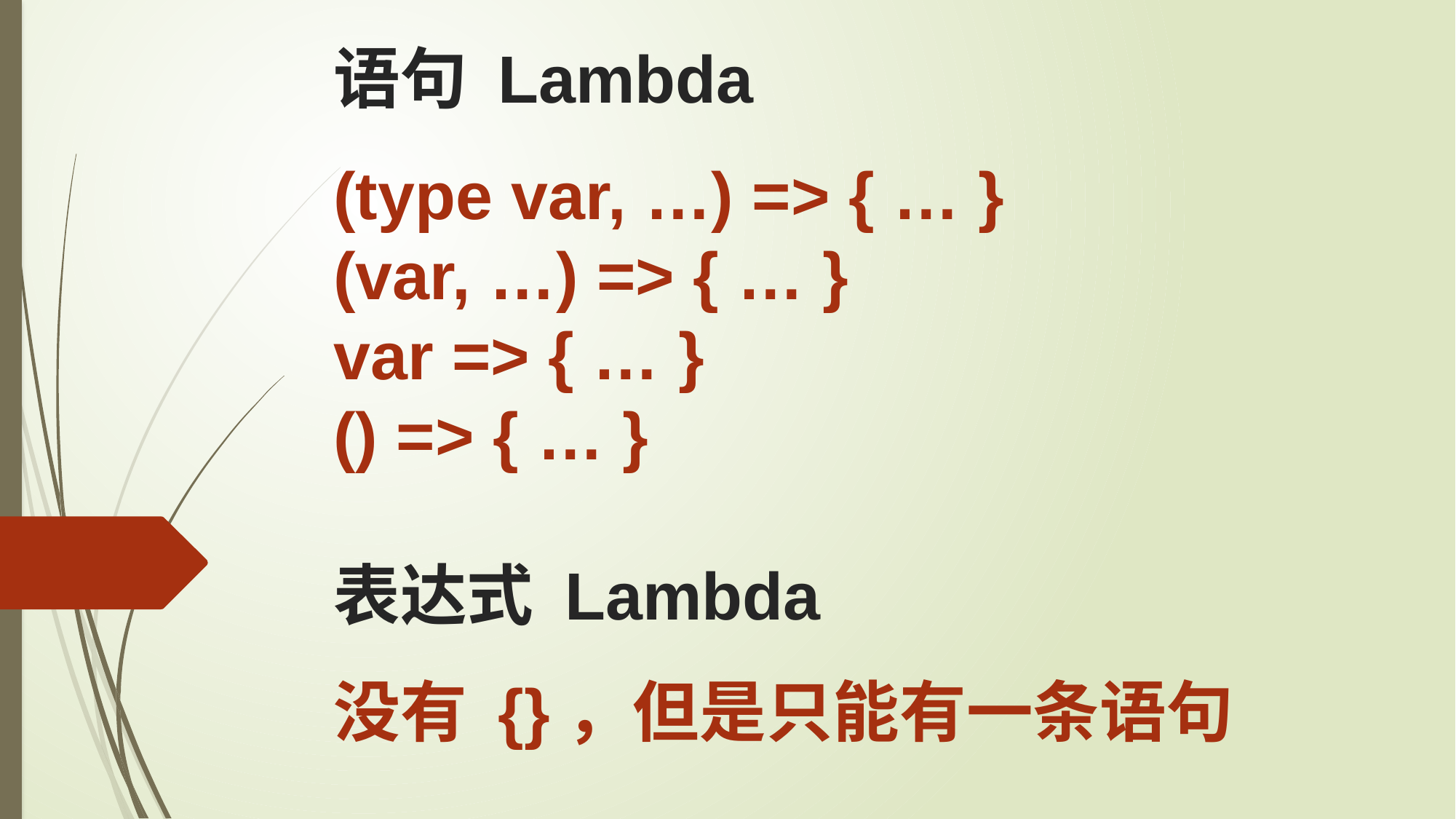

语句 Lambda

(type var, …) => { … }
(var, …) => { … }
var => { … }
() => { … }

表达式 Lambda

没有 {}，但是只能有一条语句